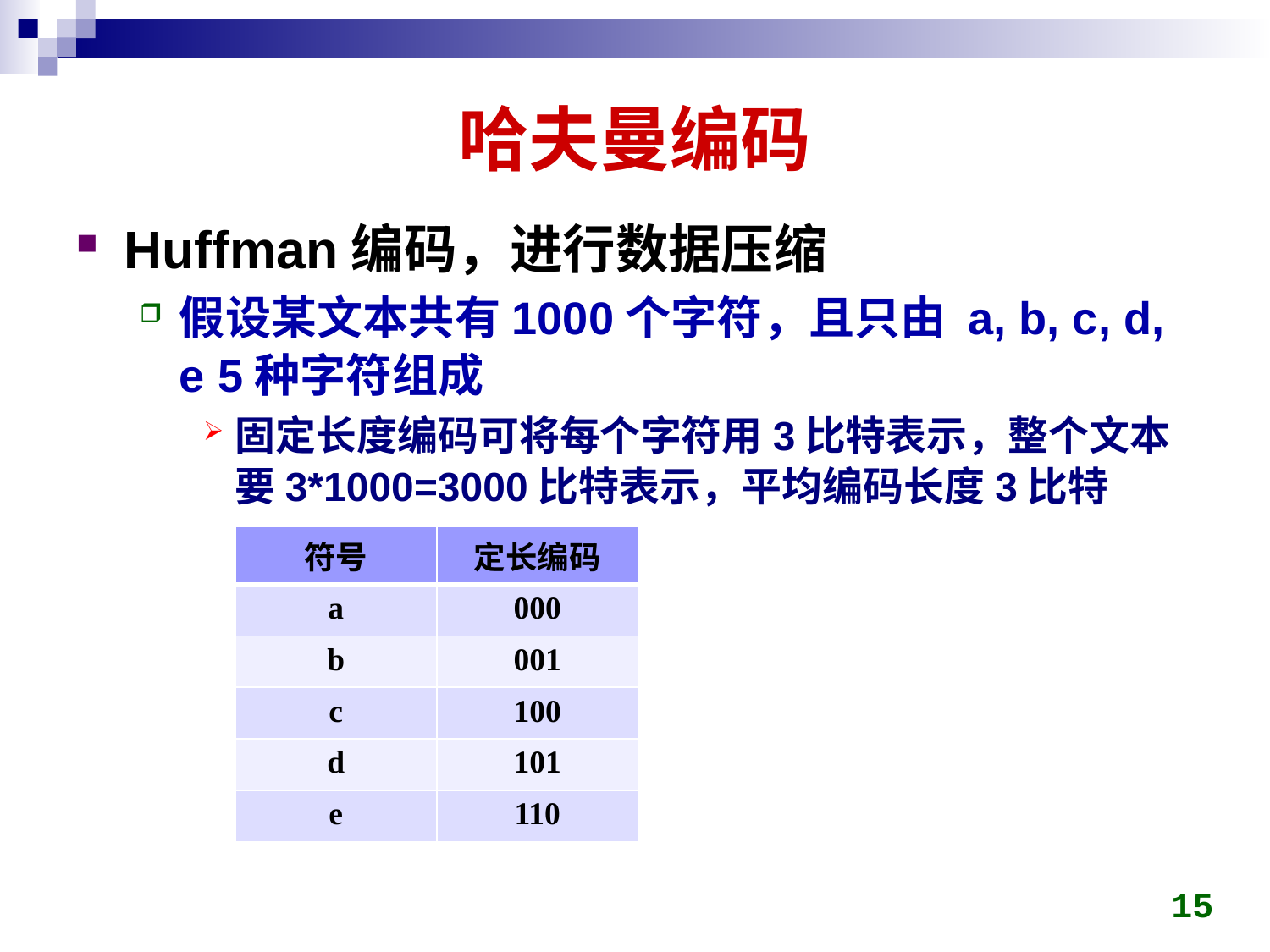

# 哈夫曼编码
Huffman编码，进行数据压缩
假设某文本共有1000个字符，且只由 a, b, c, d, e 5种字符组成
固定长度编码可将每个字符用3比特表示，整个文本要3*1000=3000比特表示，平均编码长度3比特

| 符号 | 定长编码 |
| --- | --- |
| a | 000 |
| b | 001 |
| c | 100 |
| d | 101 |
| e | 110 |
15